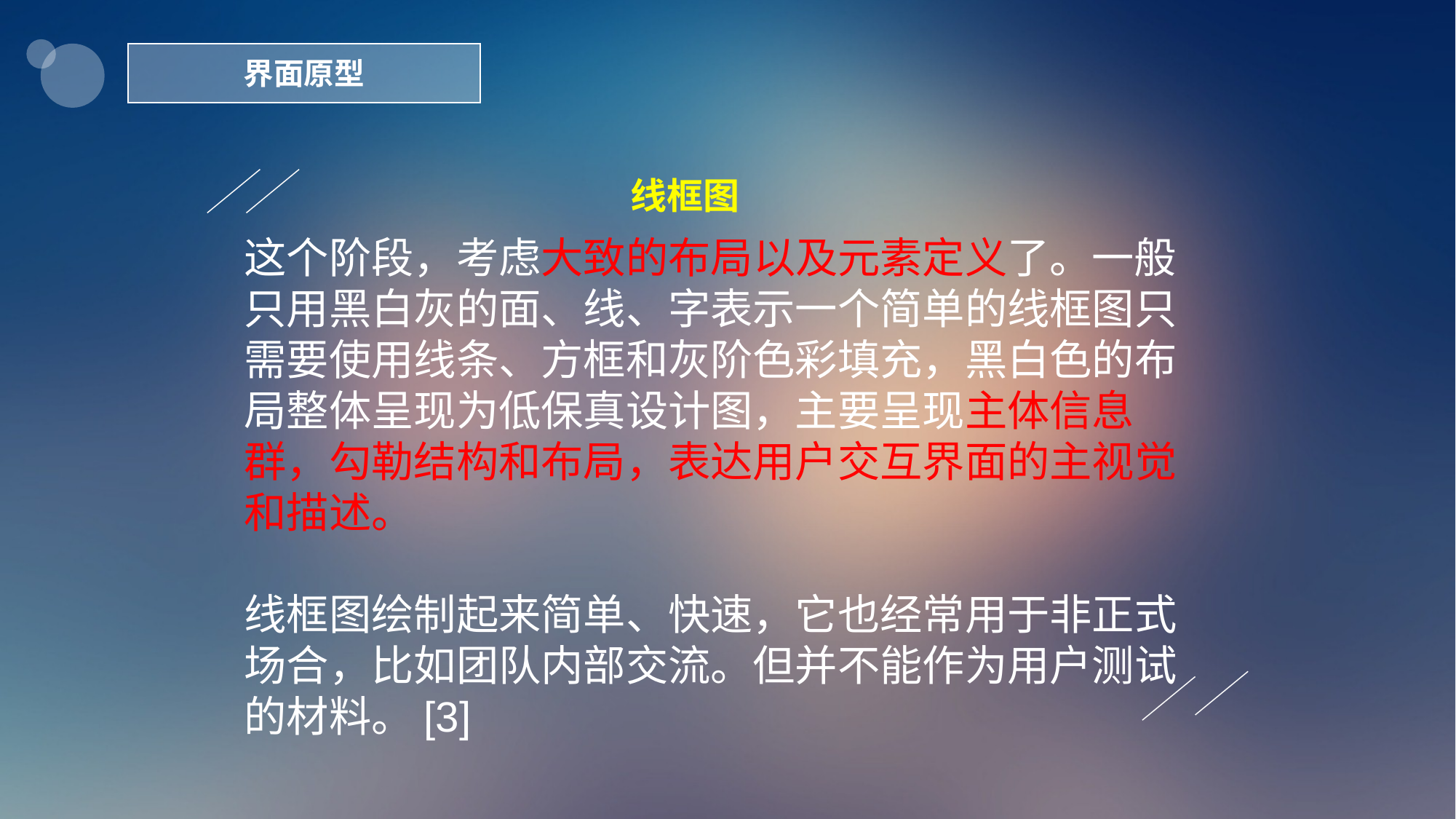

界面原型
线框图

这个阶段，考虑大致的布局以及元素定义了。一般只用黑白灰的面、线、字表示一个简单的线框图只需要使用线条、方框和灰阶色彩填充，黑白色的布局整体呈现为低保真设计图，主要呈现主体信息群，勾勒结构和布局，表达用户交互界面的主视觉和描述。

线框图绘制起来简单、快速，它也经常用于非正式场合，比如团队内部交流。但并不能作为用户测试的材料。[3]